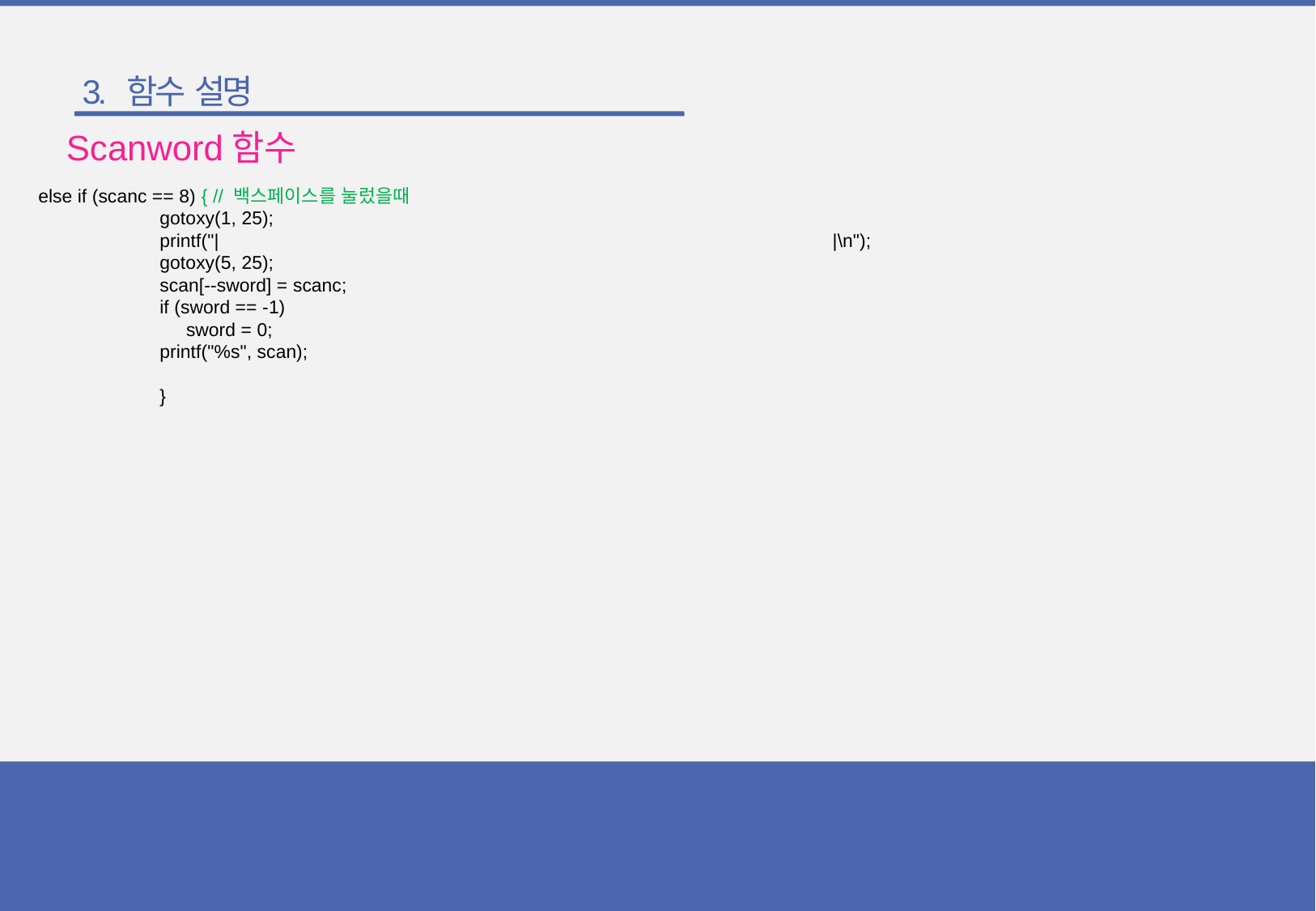

3.  함수  설명

Scanword함수
else if (scanc == 8) { // 백스페이스를 눌렀을때
	gotoxy(1, 25);
	printf("|                                                                                                                     |\n");
	gotoxy(5, 25);
	scan[--sword] = scanc;
	if (sword == -1)
	     sword = 0;
	printf("%s", scan);

	}